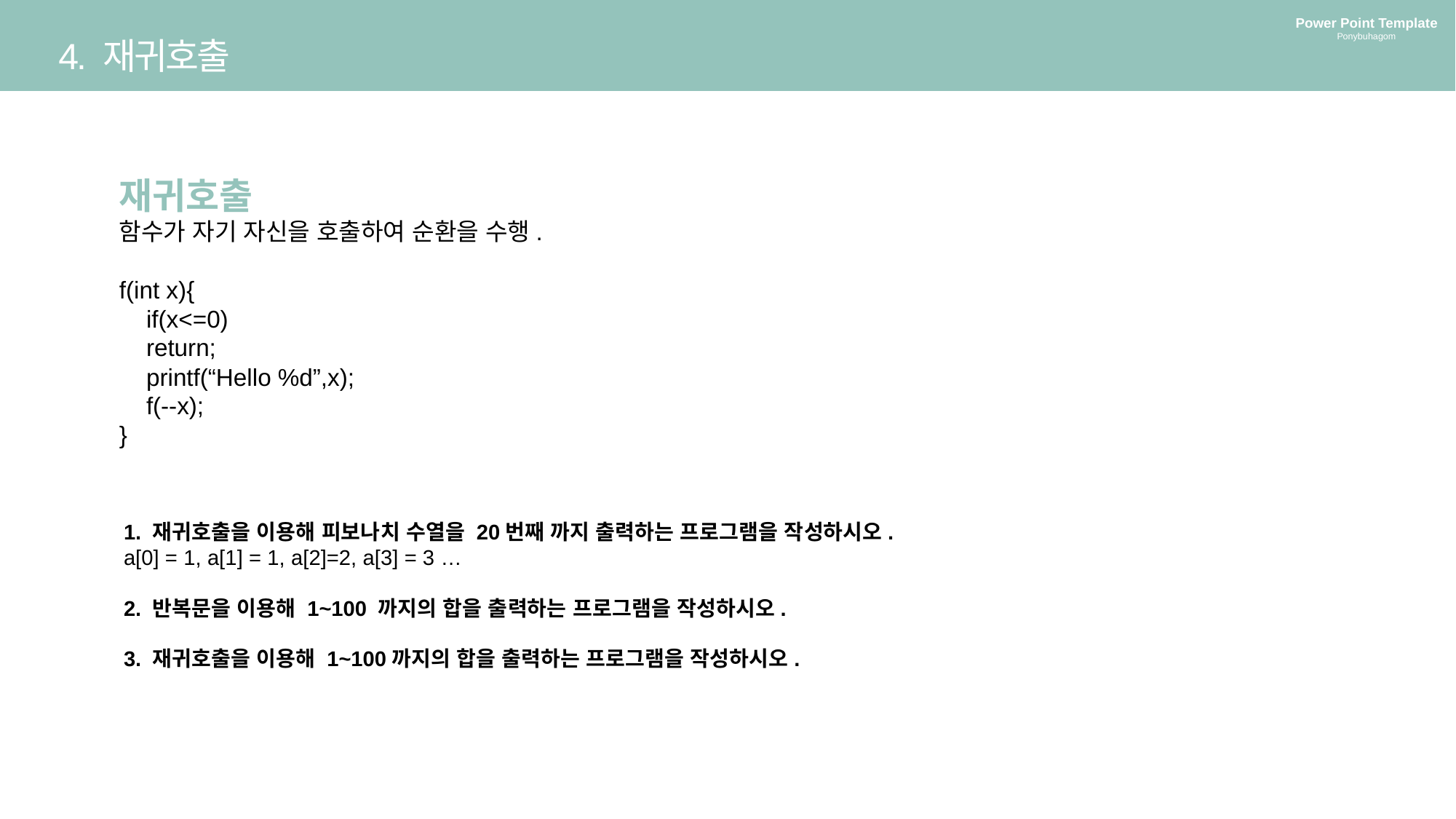

Power Point Template
Ponybuhagom
4. 재귀호출
재귀호출
함수가 자기 자신을 호출하여 순환을 수행.

f(int x){
    if(x<=0)
    return;
    printf(“Hello %d”,x);
    f(--x);
}
1. 재귀호출을 이용해 피보나치 수열을 20번째 까지 출력하는 프로그램을 작성하시오.
a[0] = 1, a[1] = 1, a[2]=2, a[3] = 3 …

2. 반복문을 이용해 1~100 까지의 합을 출력하는 프로그램을 작성하시오.

3. 재귀호출을 이용해 1~100까지의 합을 출력하는 프로그램을 작성하시오.